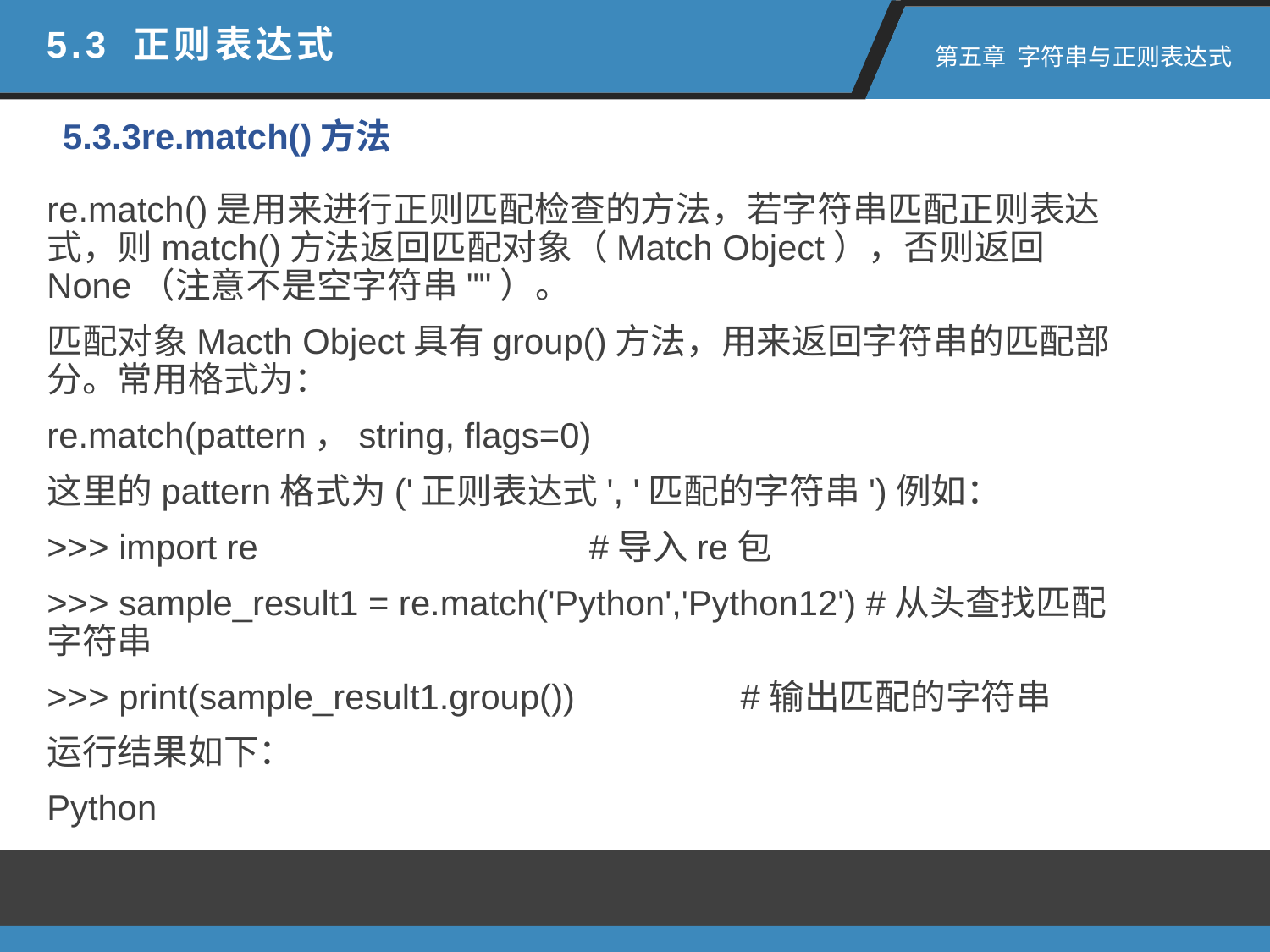

5.3 正则表达式
  第五章  字符串与正则表达式
5.3.3re.match()方法
re.match()是用来进行正则匹配检查的方法，若字符串匹配正则表达式，则match()方法返回匹配对象（Match Object），否则返回None（注意不是空字符串""）。
匹配对象Macth Object具有group()方法，用来返回字符串的匹配部分。常用格式为：
re.match(pattern，string, flags=0)
这里的pattern格式为('正则表达式', '匹配的字符串')例如：
>>> import re                                  #导入re包
>>> sample_result1 = re.match('Python','Python12') #从头查找匹配字符串
>>> print(sample_result1.group())                 #输出匹配的字符串
运行结果如下：
Python